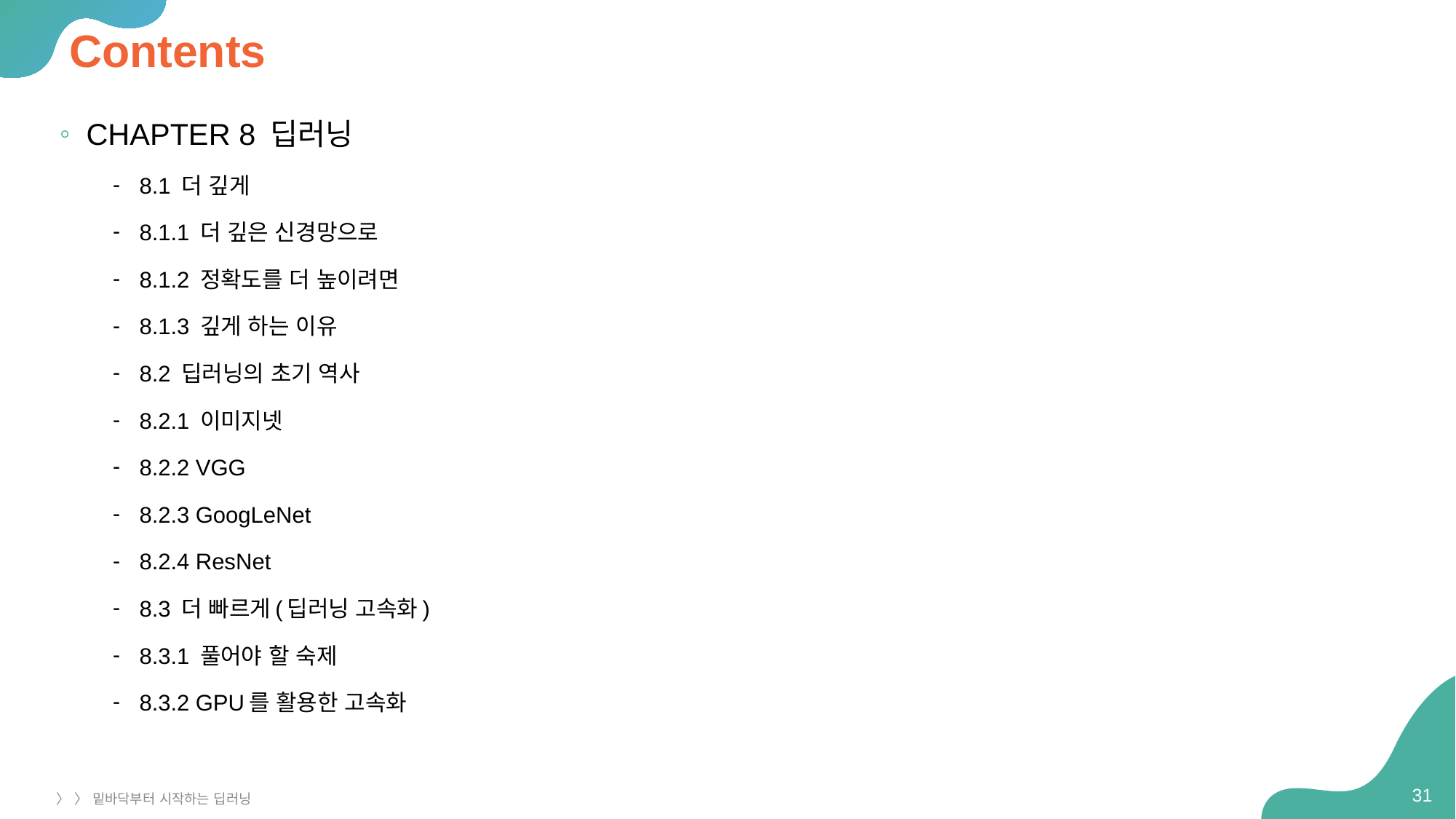

# Contents
CHAPTER 8 딥러닝
8.1 더 깊게
8.1.1 더 깊은 신경망으로
8.1.2 정확도를 더 높이려면
8.1.3 깊게 하는 이유
8.2 딥러닝의 초기 역사
8.2.1 이미지넷
8.2.2 VGG
8.2.3 GoogLeNet
8.2.4 ResNet
8.3 더 빠르게(딥러닝 고속화)
8.3.1 풀어야 할 숙제
8.3.2 GPU를 활용한 고속화

31
〉 〉 밑바닥부터 시작하는 딥러닝